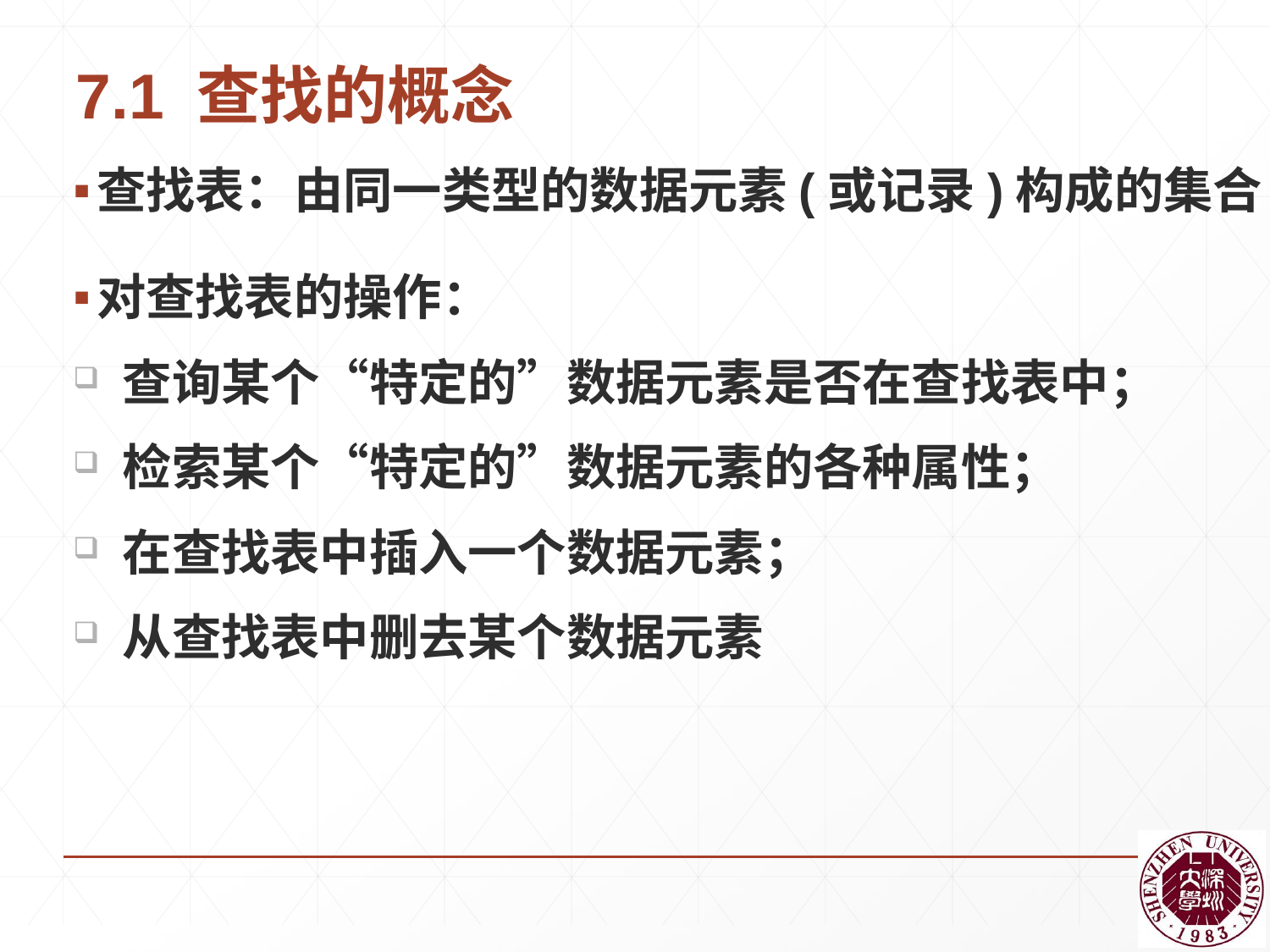

7.1 查找的概念
查找表：由同一类型的数据元素(或记录)构成的集合

对查找表的操作：
 查询某个“特定的”数据元素是否在查找表中；
 检索某个“特定的”数据元素的各种属性；
 在查找表中插入一个数据元素；
 从查找表中删去某个数据元素